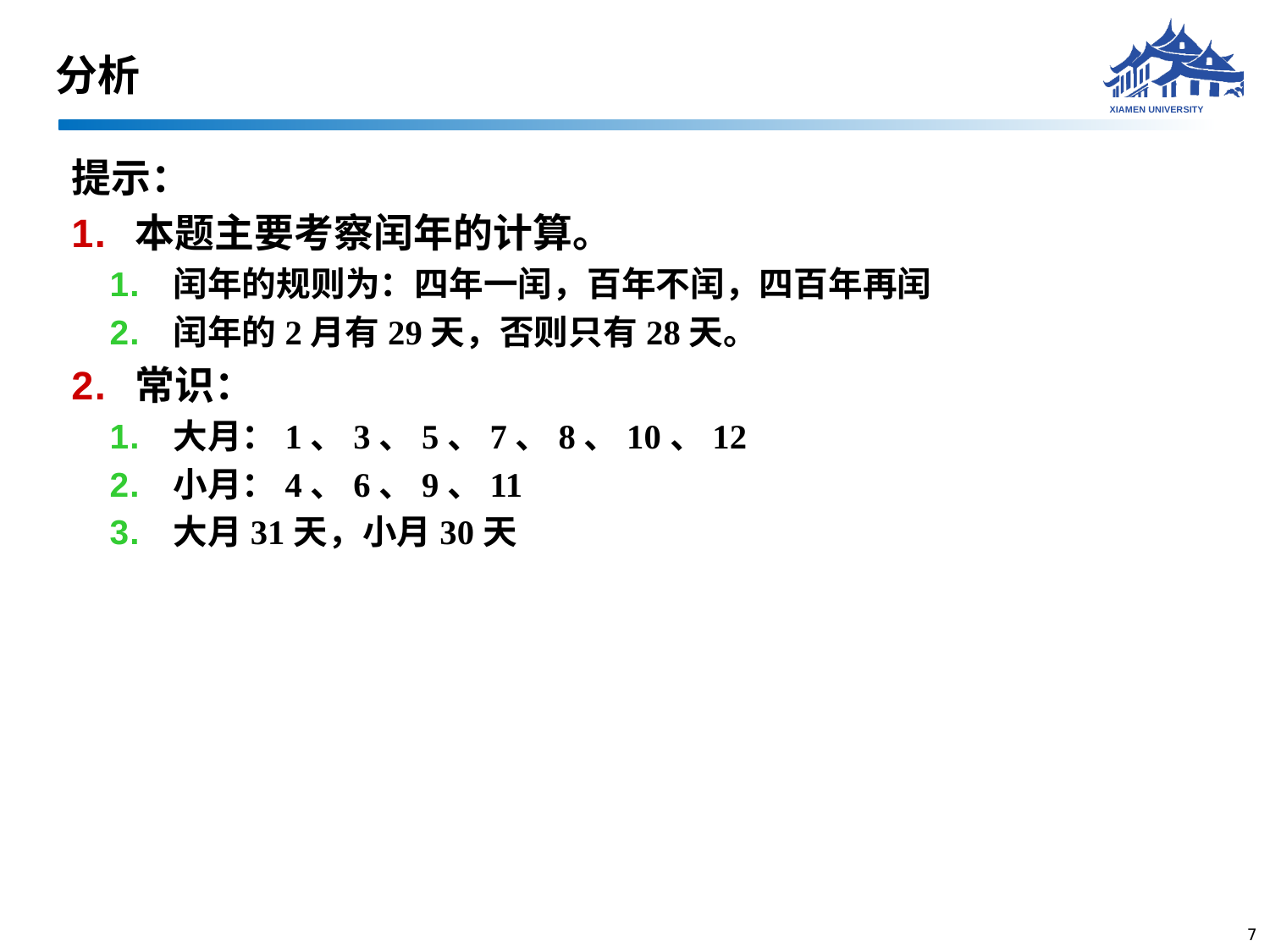

# 分析
提示：
本题主要考察闰年的计算。
闰年的规则为：四年一闰，百年不闰，四百年再闰
闰年的2月有29天，否则只有28天。
常识：
大月：1、3、5、7、8、10、12
小月：4、6、9、11
大月31天，小月30天

7